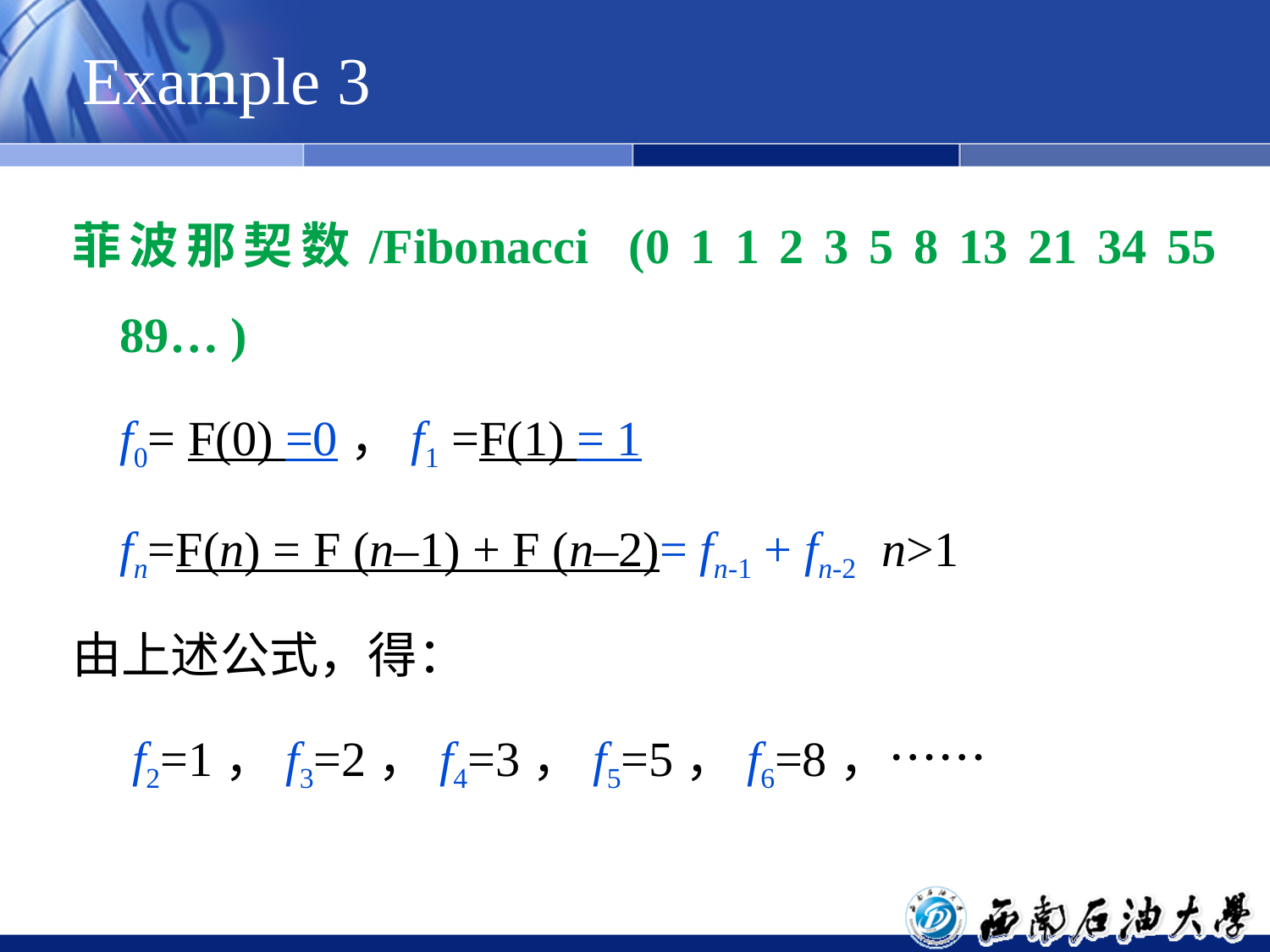

# Example 3
菲波那契数/Fibonacci  (0 1 1 2 3 5 8 13 21 34 55 89… )
	f0= F(0) =0，f1 =F(1) = 1
	fn=F(n) = F (n–1) + F (n–2)= fn-1 + fn-2 	n>1
由上述公式，得：
	 f2=1，f3=2，f4=3，f5=5，f6=8，……